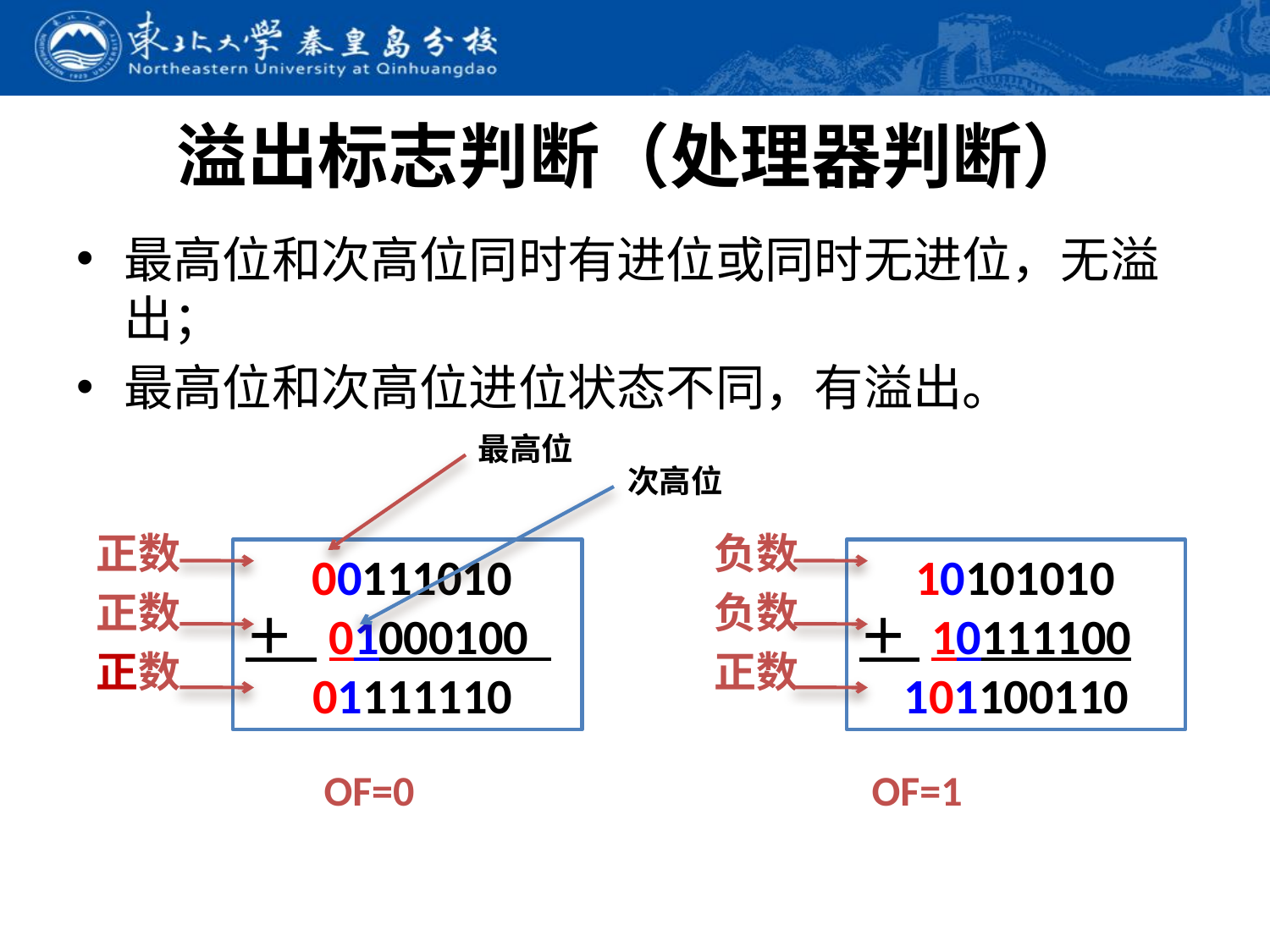

# 溢出标志判断（处理器判断）
最高位和次高位同时有进位或同时无进位，无溢出；
最高位和次高位进位状态不同，有溢出。

 正数                                                        负数
 正数                                                        负数
 正数                                                        正数

                          OF=0                                                OF=1
最高位
次高位
       00111010
＋  01000100
      01111110
     10101010
＋ 10111100
    101100110